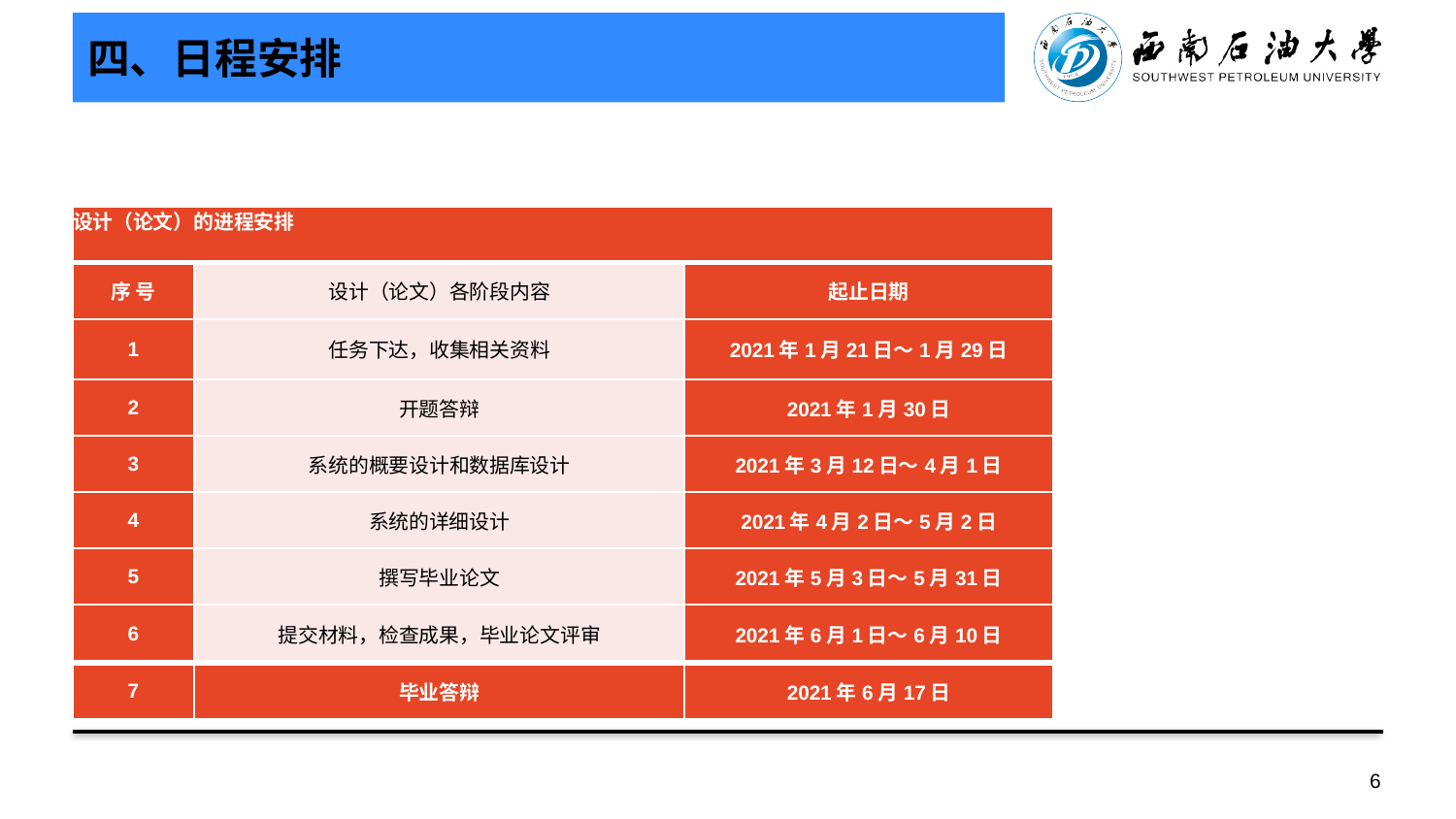

# 四、日程安排
| 设计（论文）的进程安排 |  |  |
| --- | --- | --- |
| 序 号 | 设计（论文）各阶段内容 | 起止日期 |
| 1 | 任务下达，收集相关资料 | 2021年1月21日～1月29日 |
| 2 | 开题答辩 | 2021年1月30日 |
| 3 | 系统的概要设计和数据库设计 | 2021年3月12日～4月1日 |
| 4 | 系统的详细设计 | 2021年4月2日～5月2日 |
| 5 | 撰写毕业论文 | 2021年5月3日～5月31日 |
| 6 | 提交材料，检查成果，毕业论文评审 | 2021年6月1日～6月10日 |
| 7 | 毕业答辩 | 2021年6月17日 |